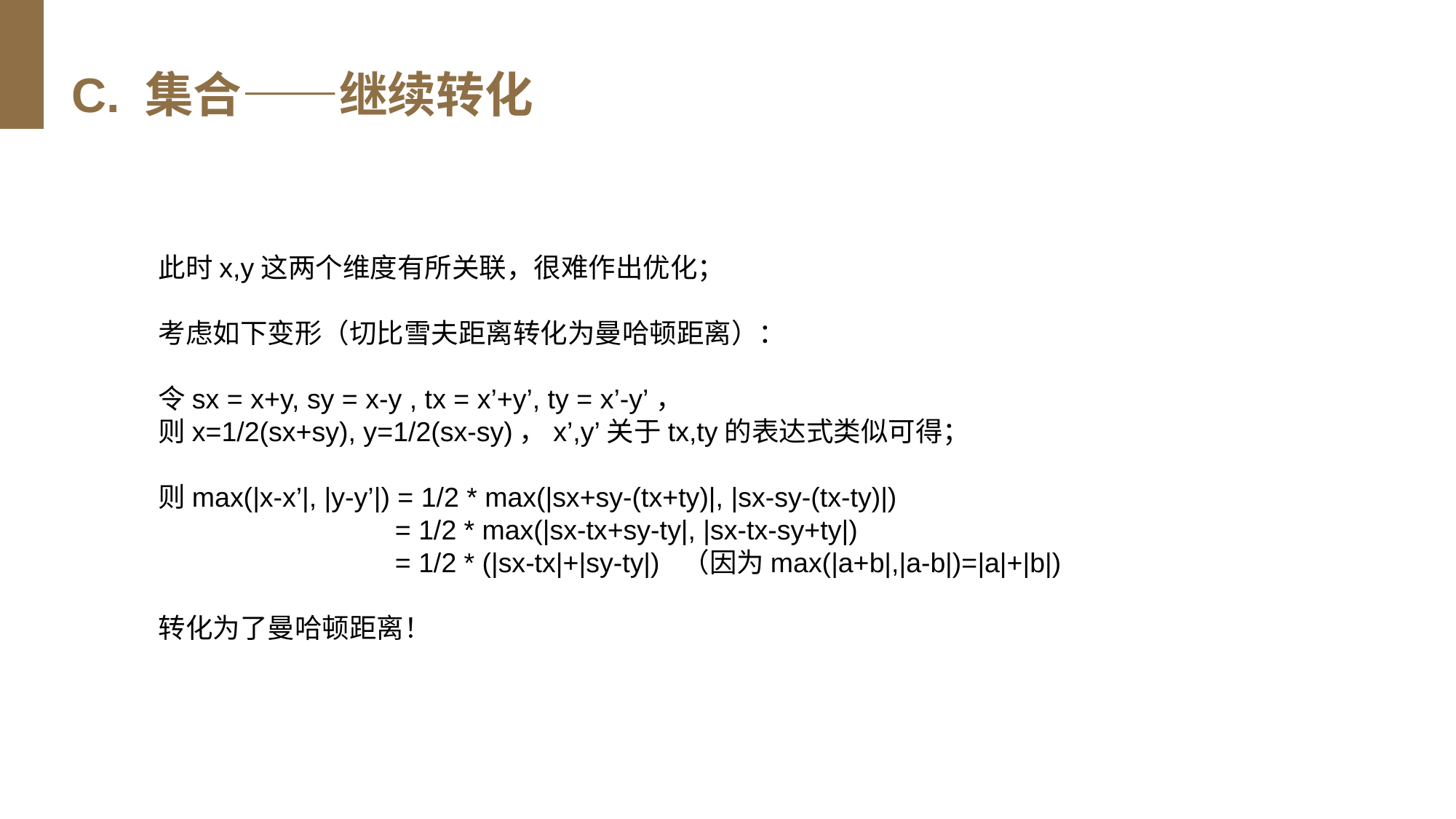

C. 集合——继续转化
此时x,y这两个维度有所关联，很难作出优化；

考虑如下变形（切比雪夫距离转化为曼哈顿距离）：

令sx = x+y, sy = x-y , tx = x’+y’, ty = x’-y’，
则x=1/2(sx+sy), y=1/2(sx-sy)，x’,y’关于tx,ty的表达式类似可得；

则max(|x-x’|, |y-y’|) = 1/2 * max(|sx+sy-(tx+ty)|, |sx-sy-(tx-ty)|)
                               = 1/2 * max(|sx-tx+sy-ty|, |sx-tx-sy+ty|)
                               = 1/2 * (|sx-tx|+|sy-ty|)  （因为max(|a+b|,|a-b|)=|a|+|b|)

转化为了曼哈顿距离！